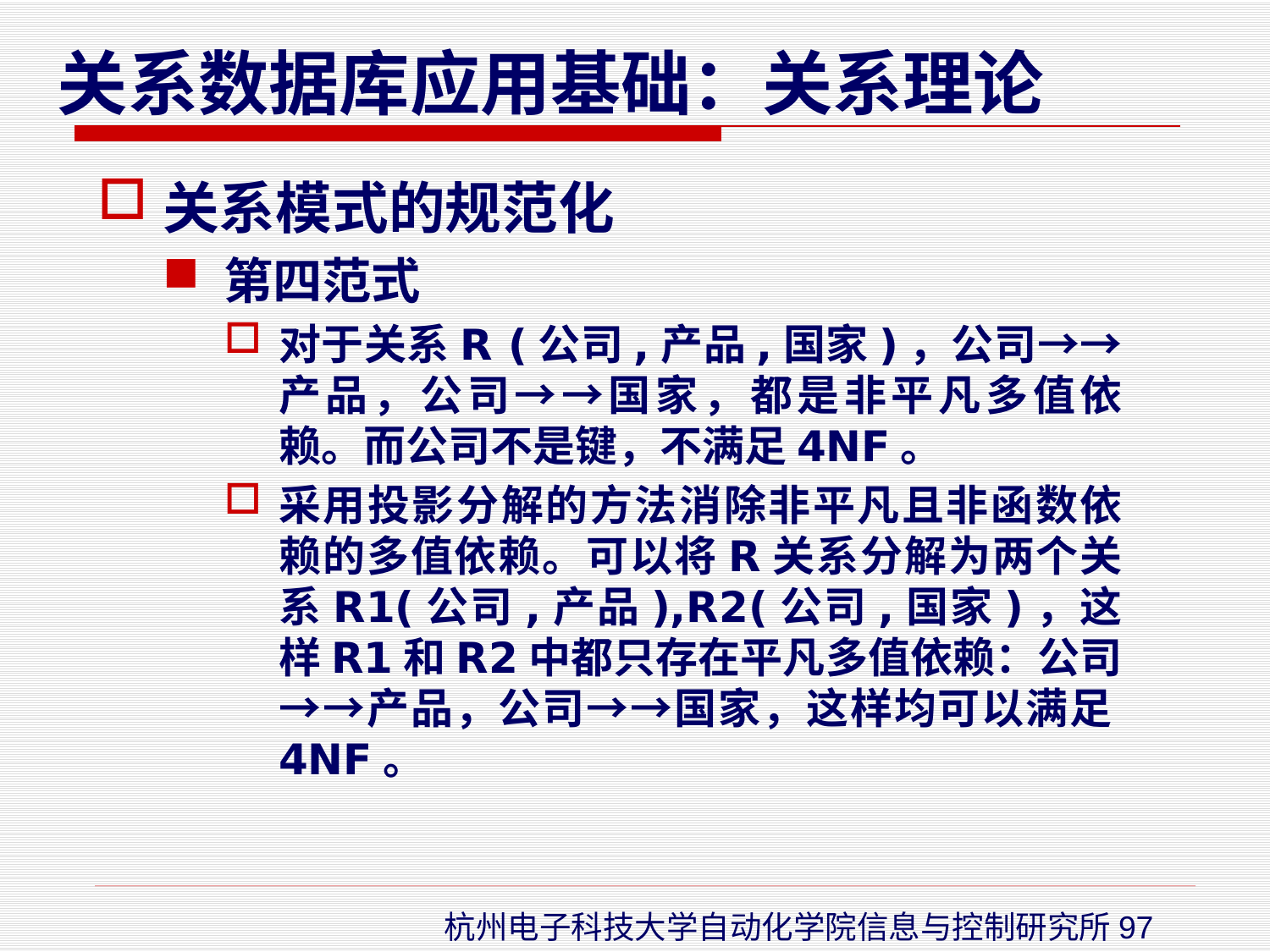

关系模式的规范化
第四范式
对于关系R (公司,产品,国家)，公司→→产品，公司→→国家，都是非平凡多值依赖。而公司不是键，不满足4NF。
采用投影分解的方法消除非平凡且非函数依赖的多值依赖。可以将R关系分解为两个关系R1(公司,产品),R2(公司,国家)，这样R1和R2中都只存在平凡多值依赖：公司→→产品，公司→→国家，这样均可以满足4NF。